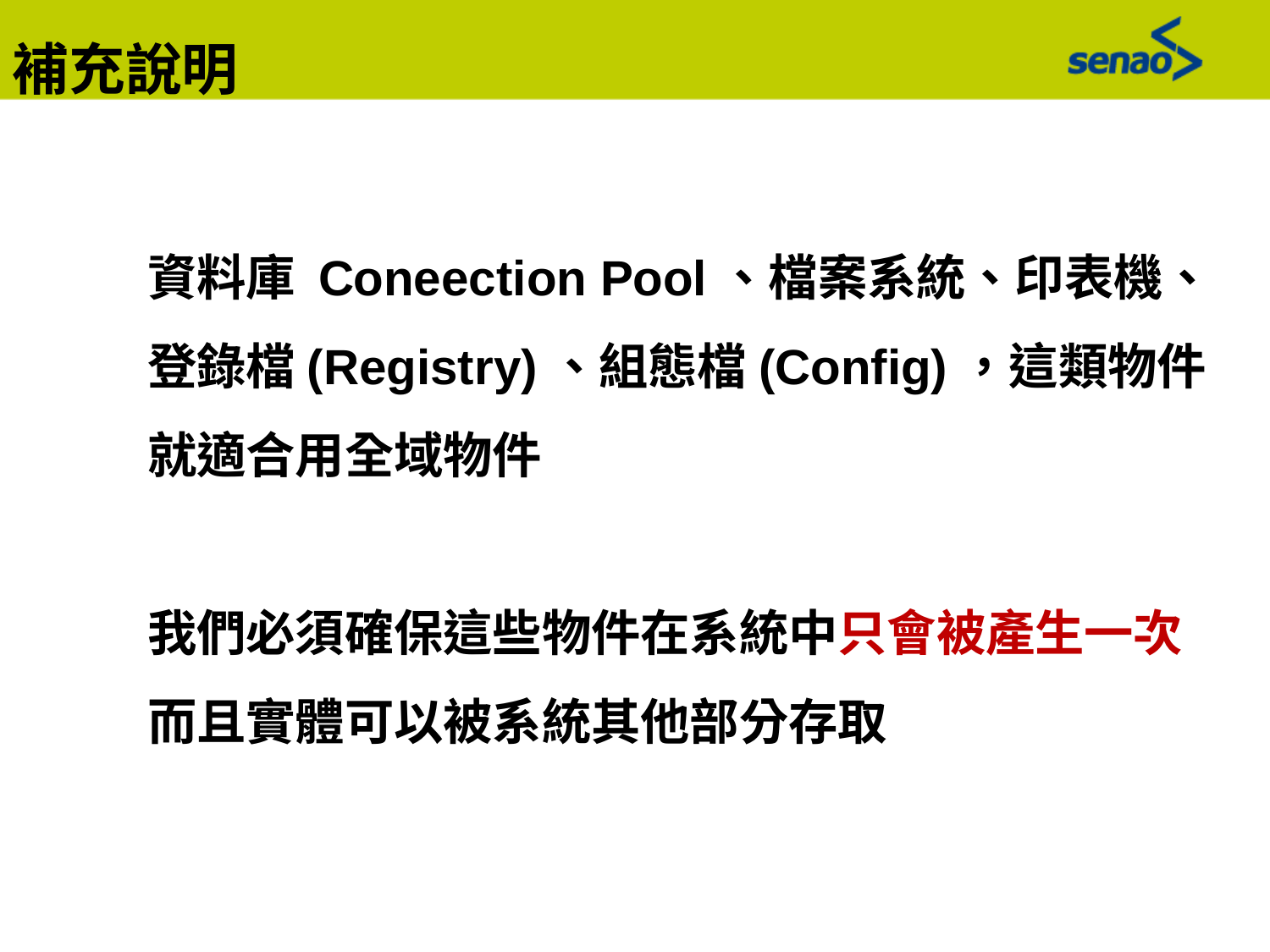

補充說明
資料庫 Coneection Pool、檔案系統、印表機、登錄檔(Registry)、組態檔(Config)，這類物件就適合用全域物件

我們必須確保這些物件在系統中只會被產生一次
而且實體可以被系統其他部分存取